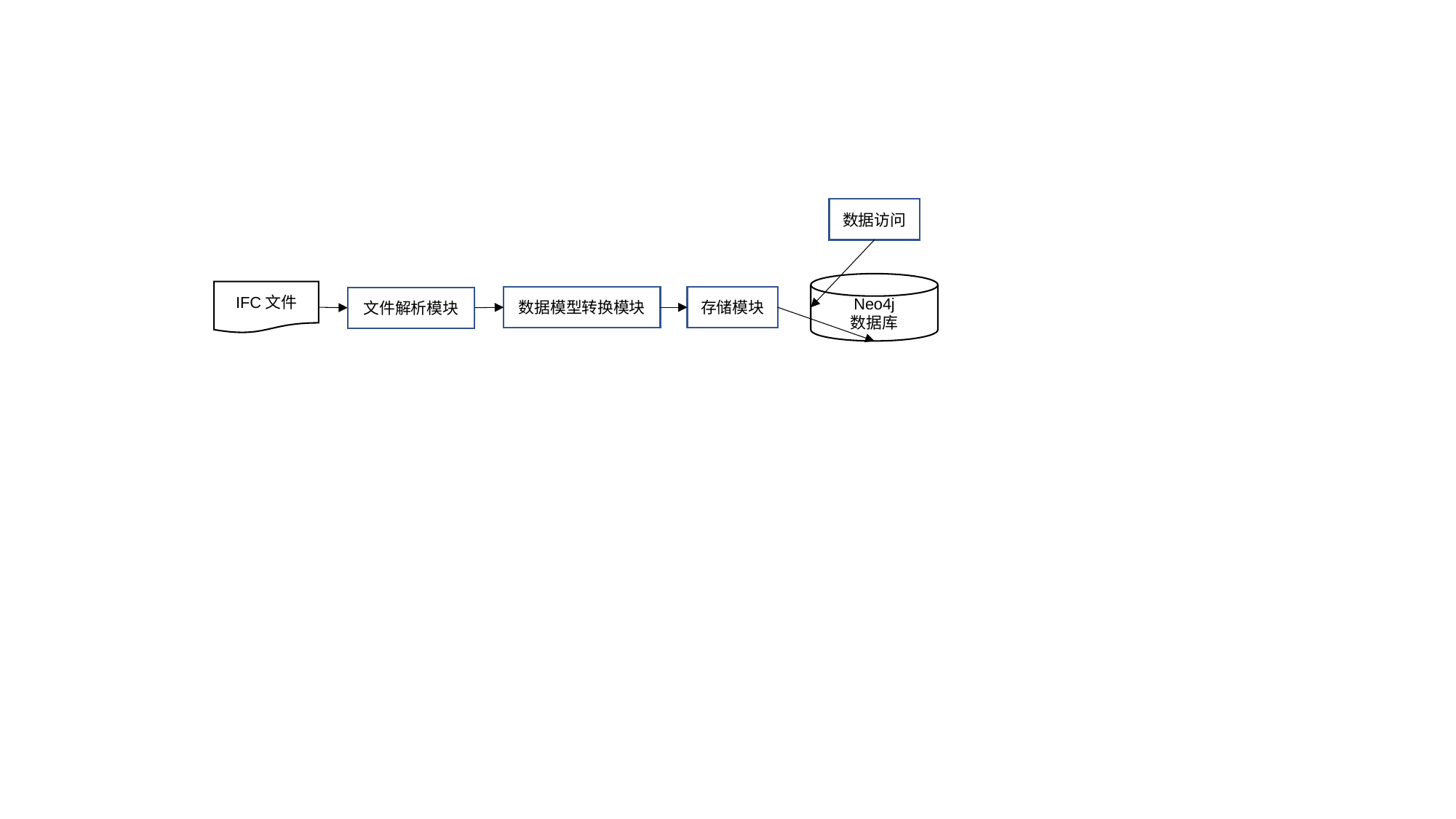

数据访问
Neo4j
数据库
IFC文件
数据模型转换模块
存储模块
文件解析模块